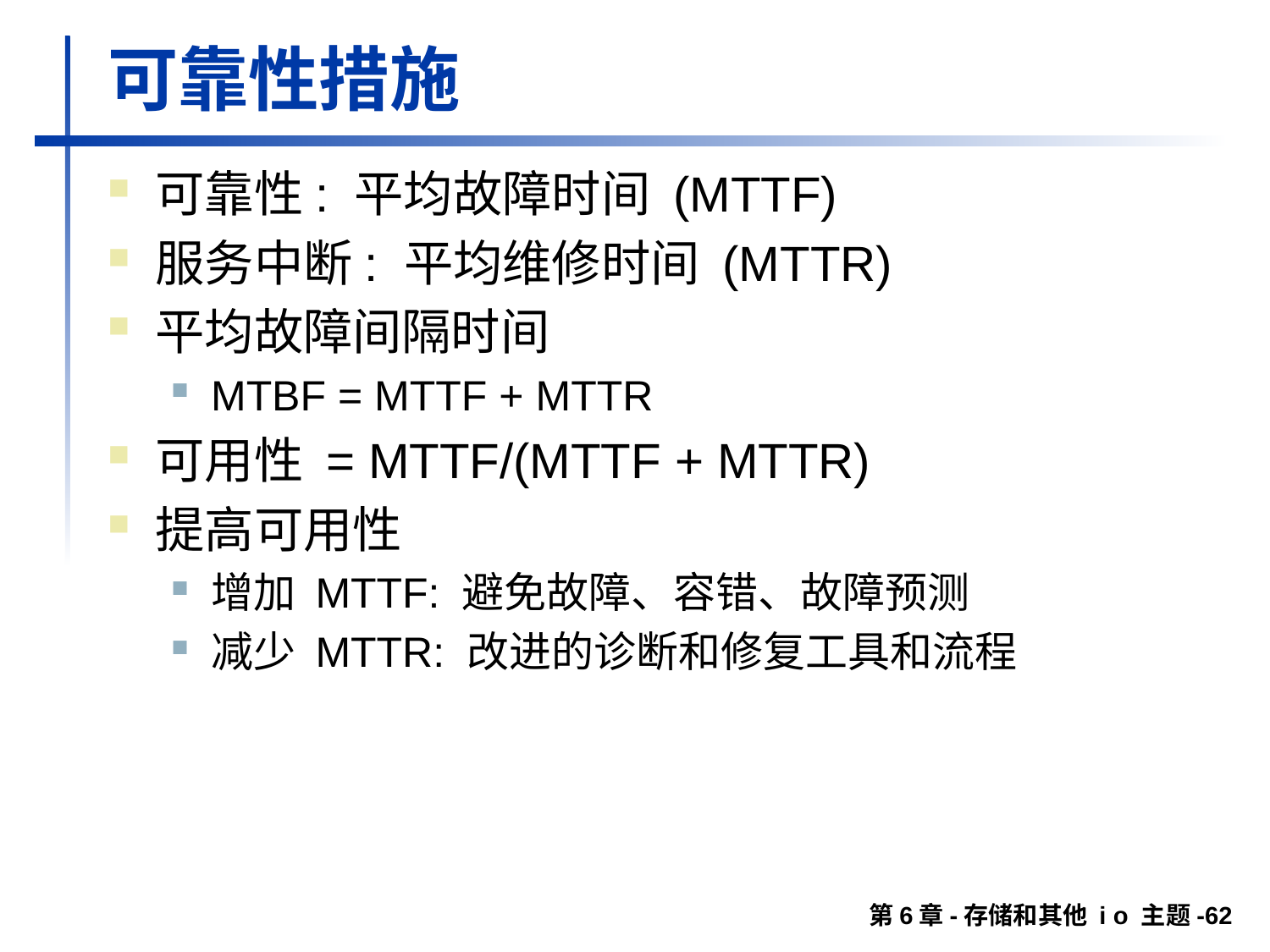

# 可靠性措施
可靠性: 平均故障时间 (MTTF)
服务中断: 平均维修时间 (MTTR)
平均故障间隔时间
MTBF = MTTF + MTTR
可用性 = MTTF/(MTTF + MTTR)
提高可用性
增加 MTTF: 避免故障、容错、故障预测
减少 MTTR: 改进的诊断和修复工具和流程
第6章-存储和其他 i o 主题-62